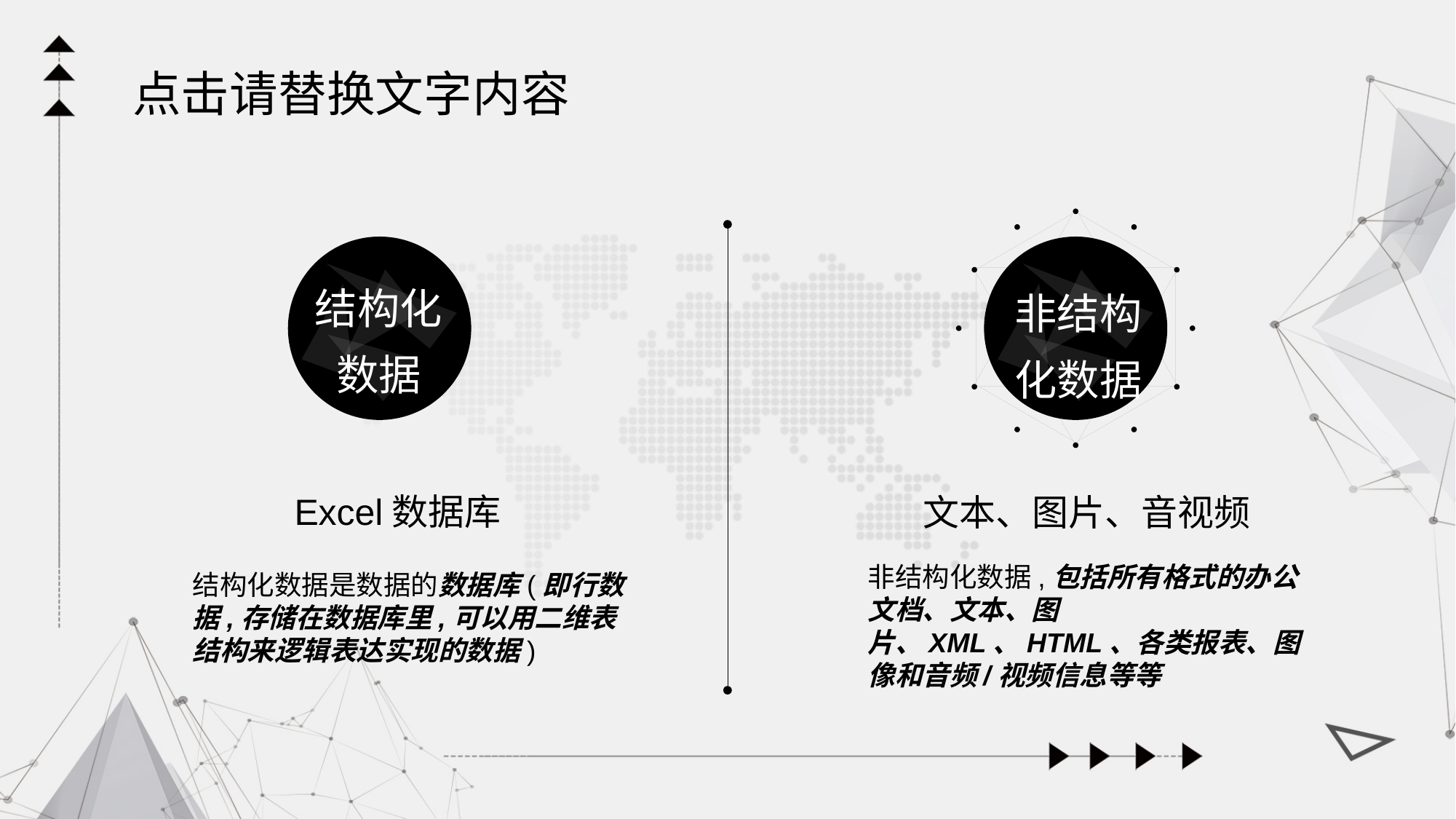

点击请替换文字内容

结构化
数据
非结构
化数据
Excel数据库
文本、图片、音视频
非结构化数据,包括所有格式的办公文档、文本、图片、XML、HTML、各类报表、图像和音频/视频信息等等

结构化数据是数据的数据库(即行数据,存储在数据库里,可以用二维表结构来逻辑表达实现的数据)